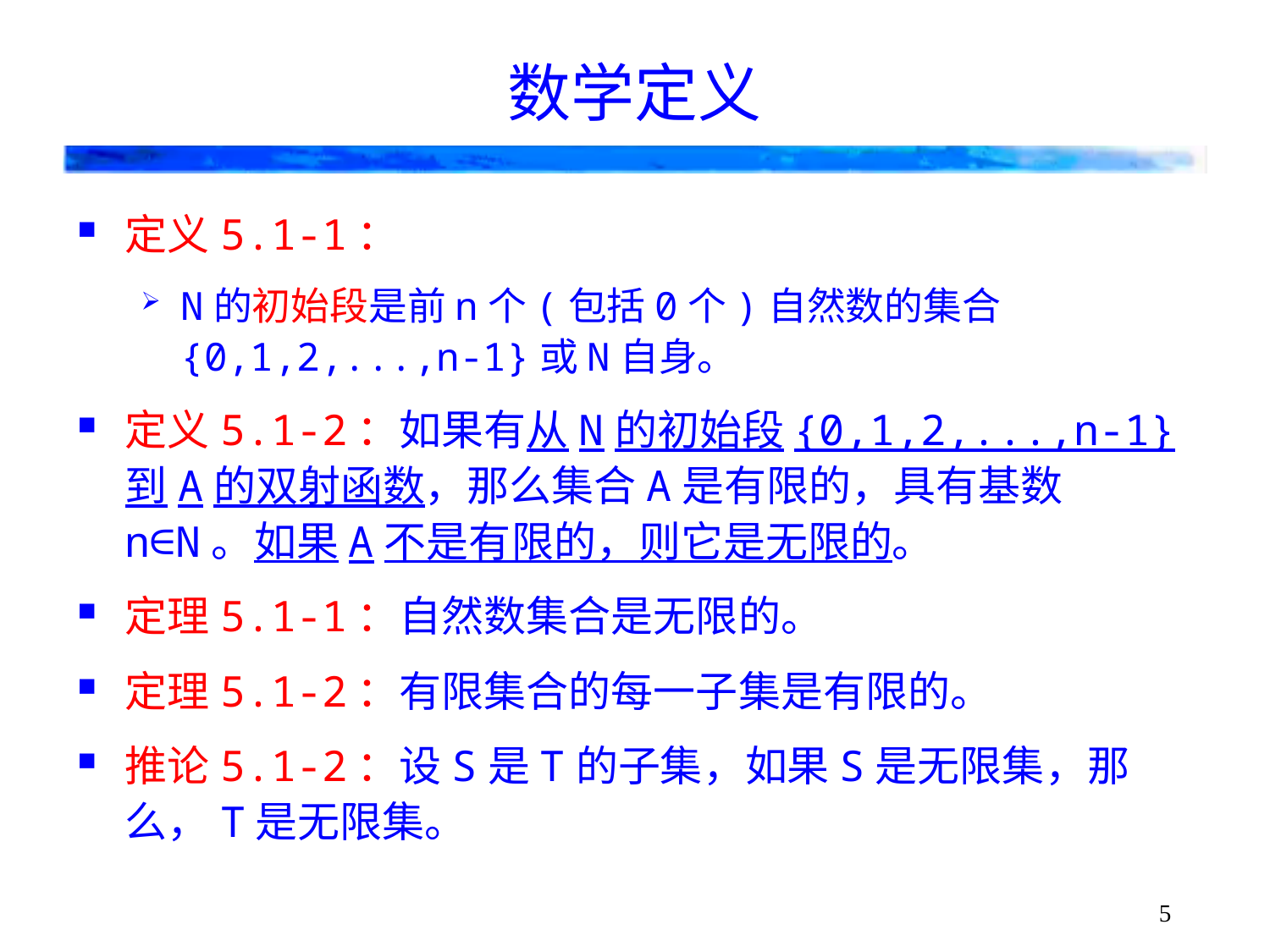

# 数学定义
定义5.1-1：
N的初始段是前n个(包括0个)自然数的集合{0,1,2,...,n-1}或N自身。
定义5.1-2：如果有从N的初始段{0,1,2,...,n-1}到A的双射函数，那么集合A是有限的，具有基数n∈N。如果A不是有限的，则它是无限的。
定理5.1-1：自然数集合是无限的。
定理5.1-2：有限集合的每一子集是有限的。
推论5.1-2：设S是T的子集，如果S是无限集，那么，T是无限集。
5